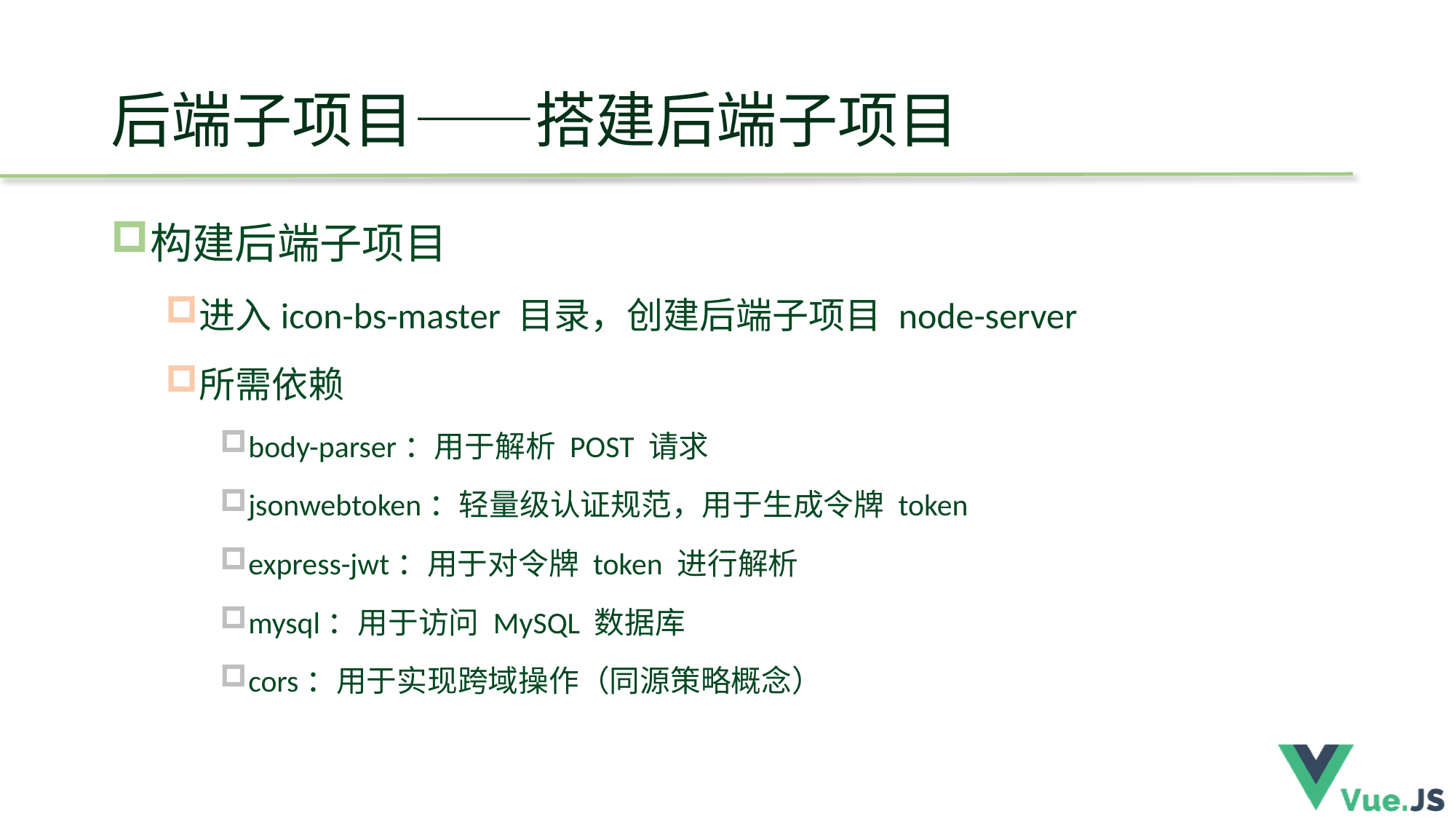

# 后端子项目——搭建后端子项目
构建后端子项目
进入icon-bs-master 目录，创建后端子项目 node-server
所需依赖
body-parser：用于解析 POST 请求
jsonwebtoken：轻量级认证规范，用于生成令牌 token
express-jwt：用于对令牌 token 进行解析
mysql：用于访问 MySQL 数据库
cors：用于实现跨域操作（同源策略概念）